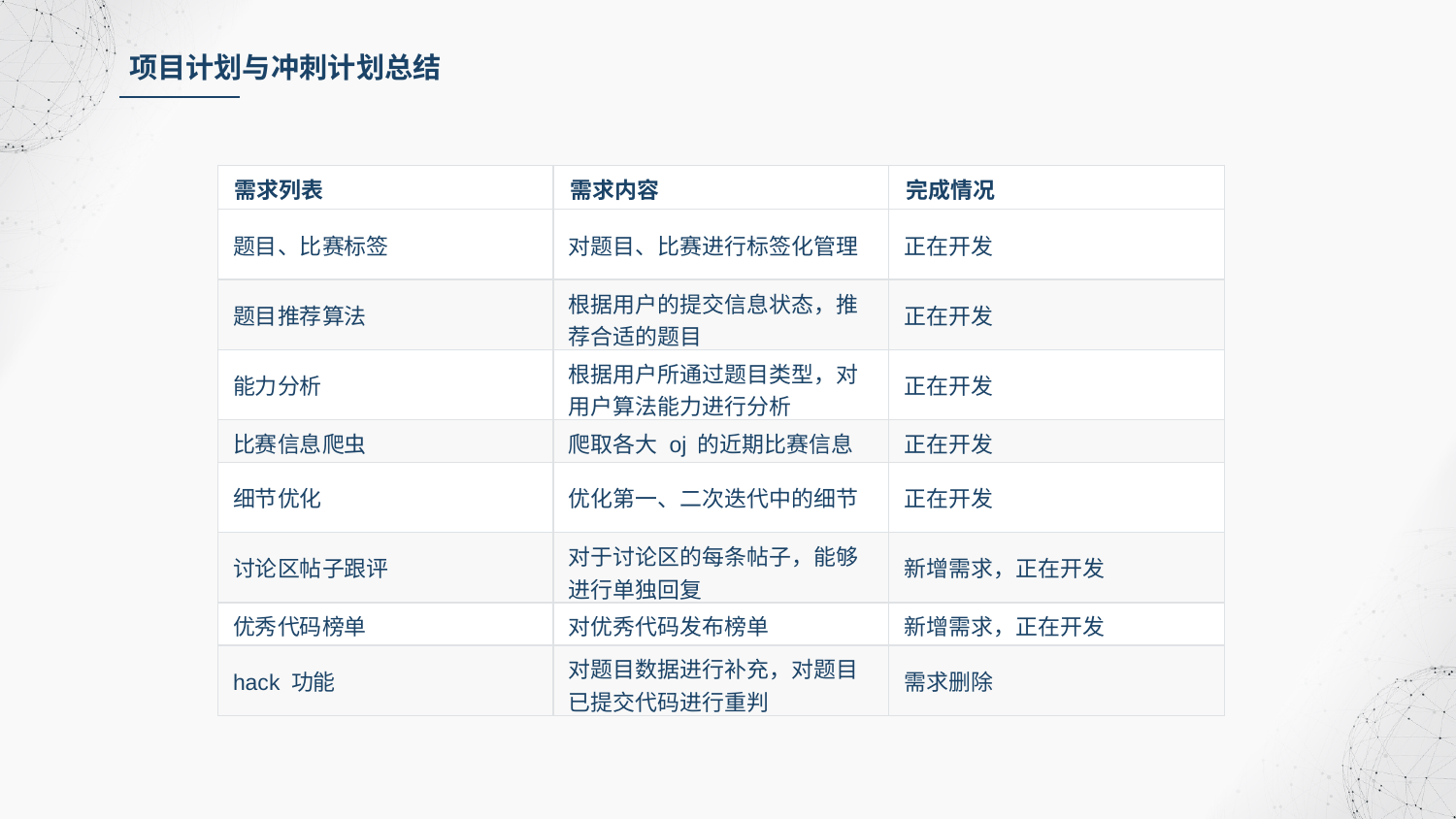

项目计划与冲刺计划总结
| 需求列表 | 需求内容 | 完成情况 |
| --- | --- | --- |
| 题目、比赛标签 | 对题目、比赛进行标签化管理 | 正在开发 |
| 题目推荐算法 | 根据用户的提交信息状态，推荐合适的题目 | 正在开发 |
| 能力分析 | 根据用户所通过题目类型，对用户算法能力进行分析 | 正在开发 |
| 比赛信息爬虫 | 爬取各大 oj 的近期比赛信息 | 正在开发 |
| 细节优化 | 优化第一、二次迭代中的细节 | 正在开发 |
| 讨论区帖子跟评 | 对于讨论区的每条帖子，能够进行单独回复 | 新增需求，正在开发 |
| 优秀代码榜单 | 对优秀代码发布榜单 | 新增需求，正在开发 |
| hack 功能 | 对题目数据进行补充，对题目已提交代码进行重判 | 需求删除 |